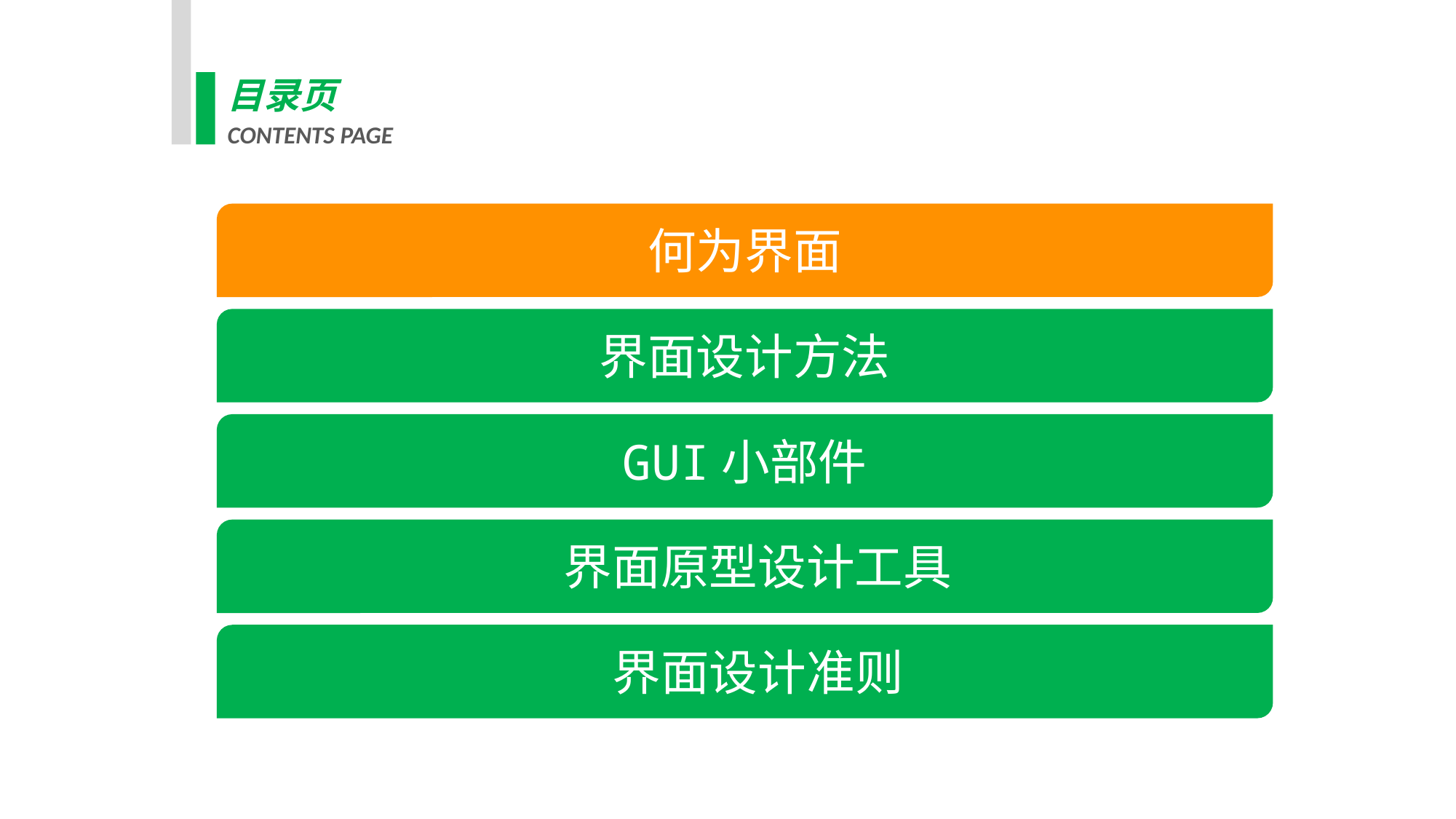

目录页
CONTENTS PAGE

何为界面

界面设计方法

GUI小部件

界面原型设计工具

界面设计准则